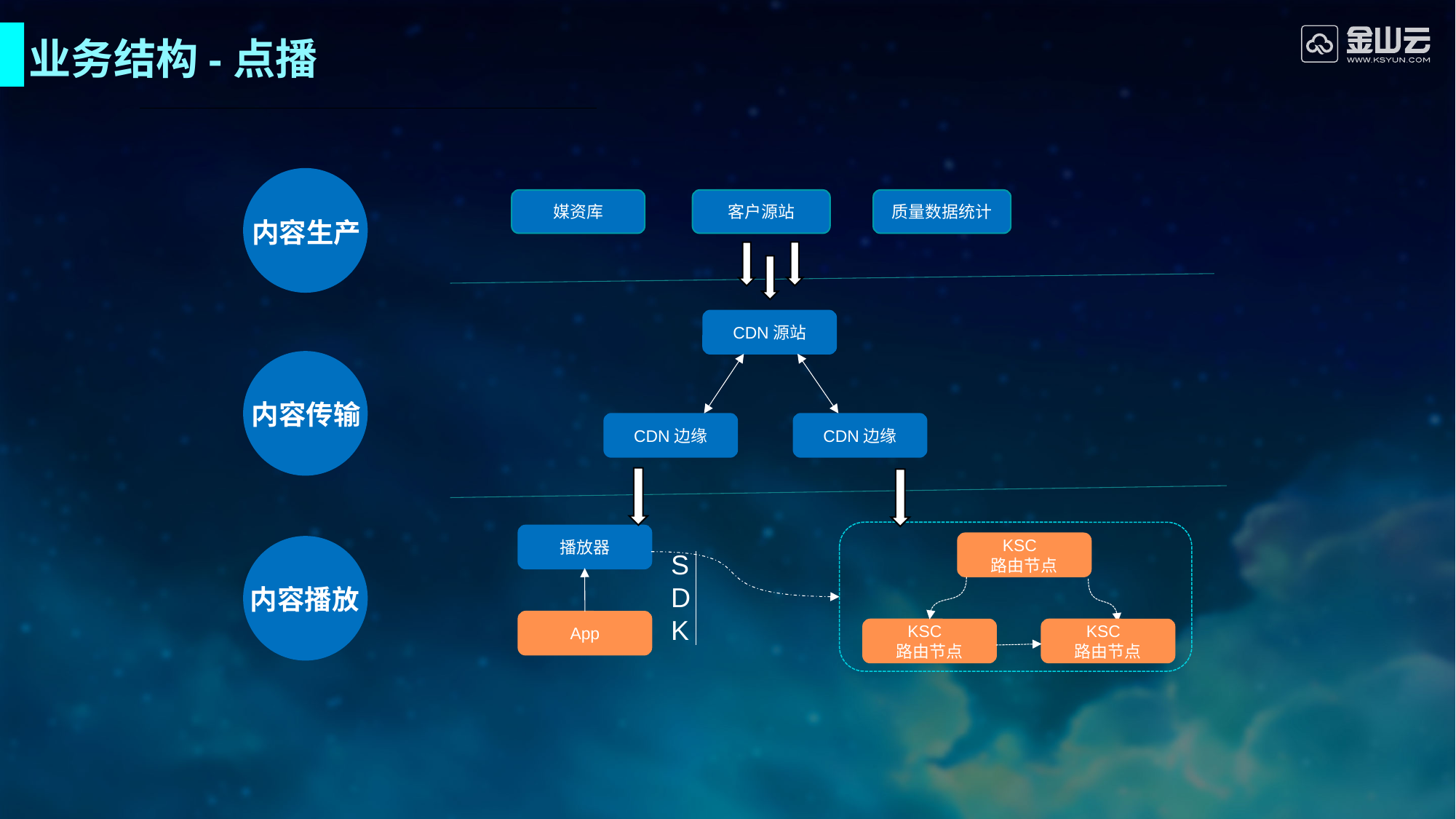

业务结构-点播

媒资库
客户源站
质量数据统计
  内容生产

CDN源站

  内容传输
CDN边缘
CDN边缘

KSC
路由节点
KSC
路由节点
KSC
路由节点
播放器

S
D
K
  内容播放
App